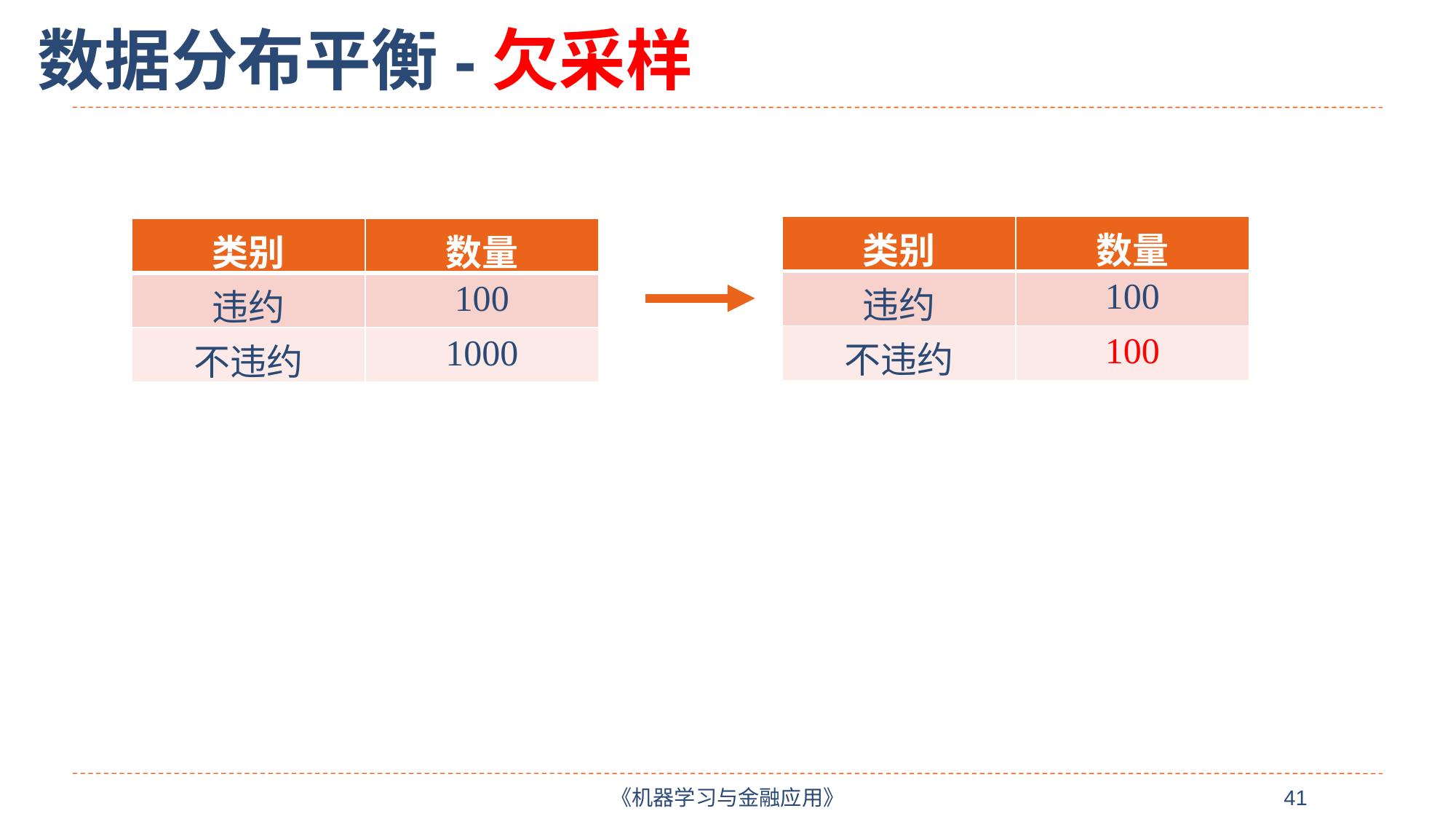

数据分布平衡-欠采样
| 类别 | 数量 |
| --- | --- |
| 违约 | 100 |
| 不违约 | 100 |
| 类别 | 数量 |
| --- | --- |
| 违约 | 100 |
| 不违约 | 1000 |